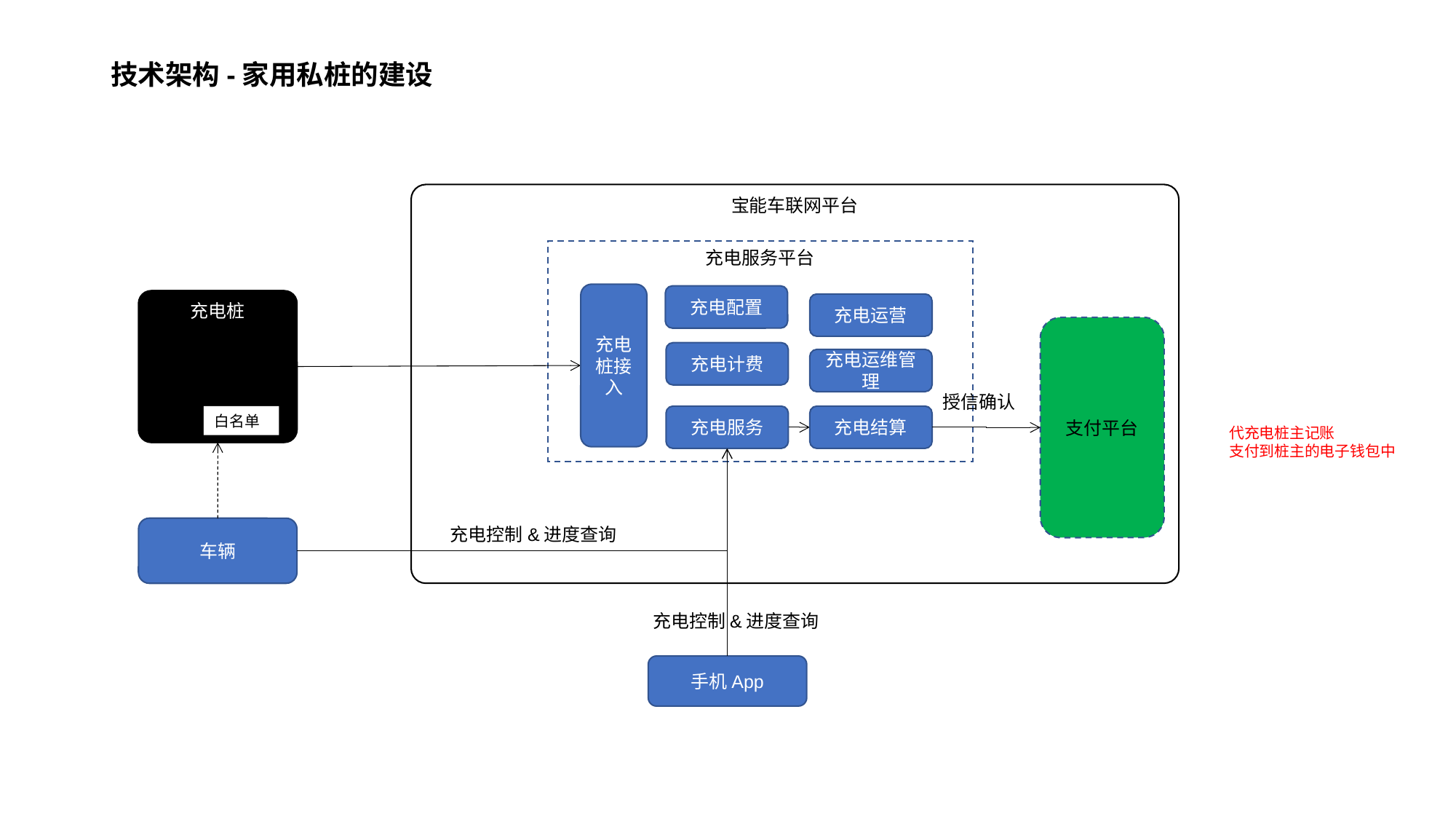

# 技术架构-家用私桩的建设
宝能车联网平台
充电服务平台
充电桩接入
充电配置
充电桩
充电运营
支付平台
充电计费
充电运维管理
授信确认
白名单
充电服务
充电结算
代充电桩主记账
支付到桩主的电子钱包中
充电控制&进度查询
车辆
充电控制&进度查询
手机App